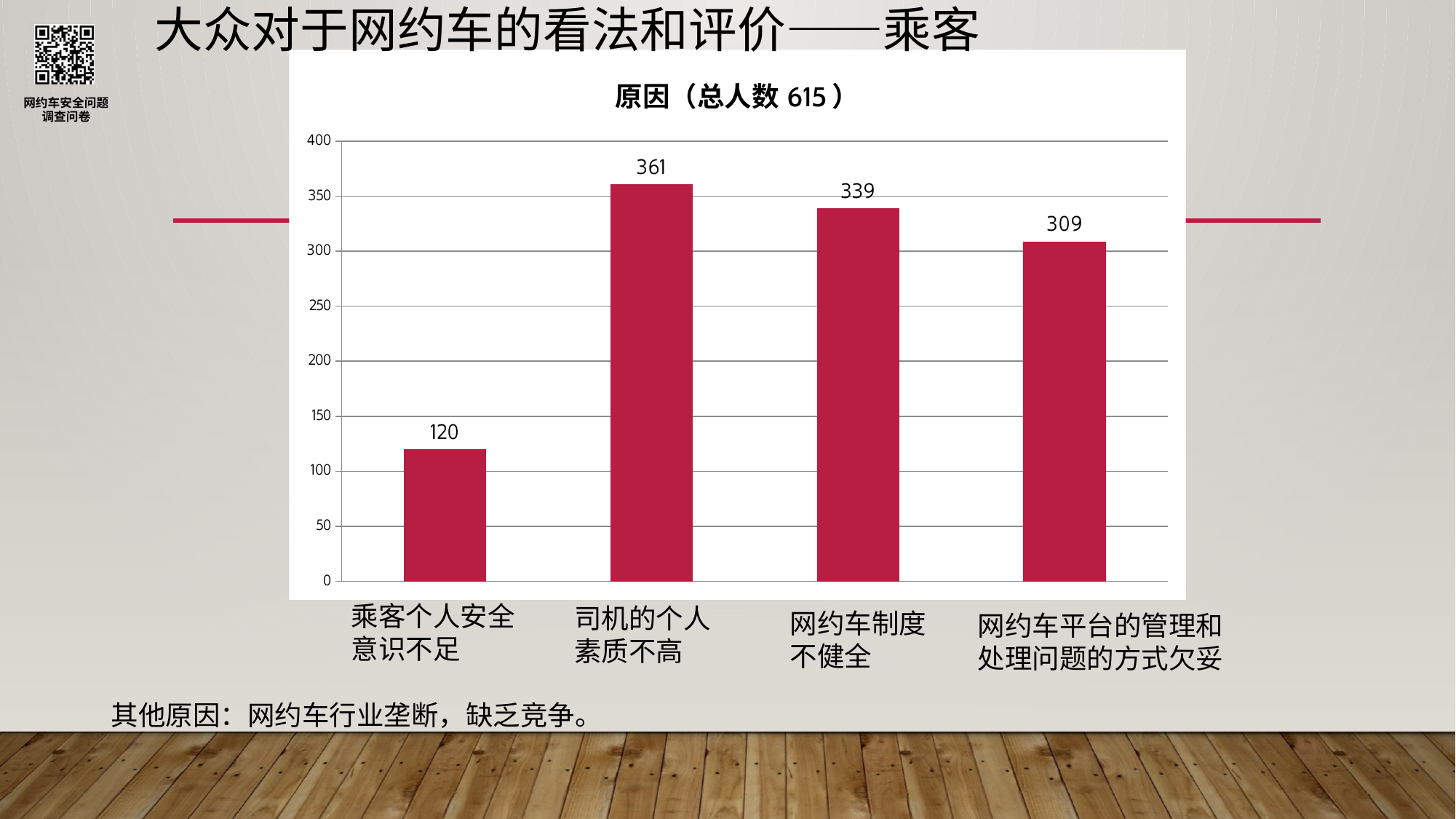

大众对于网约车的看法和评价——乘客

### Chart: 原因（总人数615）

| Category | 原因 |
|---|---|
| 乘客个人安全意识不足 | 120.0 |
| 司机的个人素质不高 | 361.0 |
| 网约车制度不健全 | 339.0 |
| 网约车平台的管理和处理问题的方式欠妥 | 309.0 |
#

乘客个人安全
意识不足
司机的个人
素质不高
网约车制度
不健全
网约车平台的管理和
处理问题的方式欠妥
其他原因：网约车行业垄断，缺乏竞争。